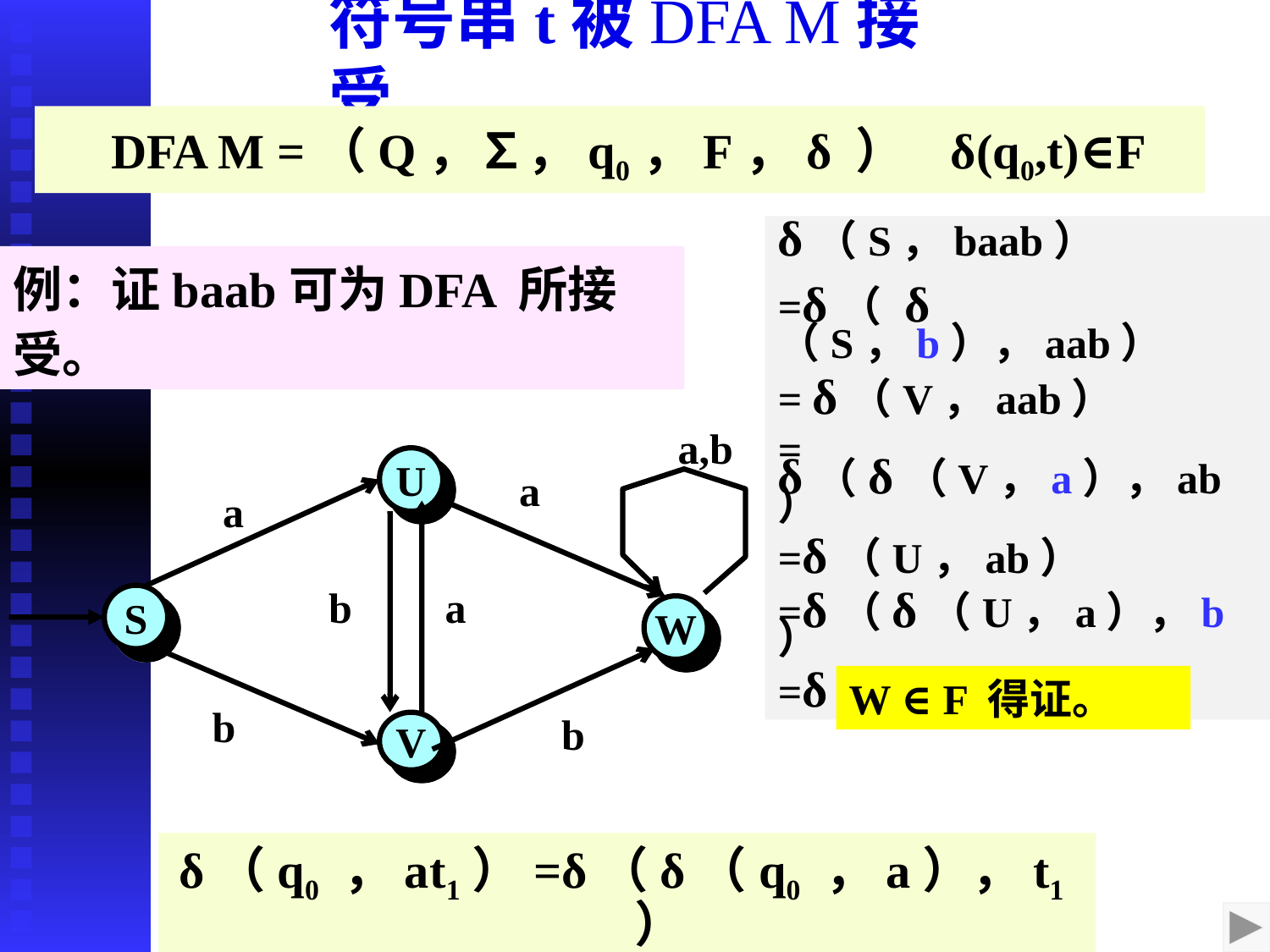

# 符号串t被DFA M接受
DFA M =（Q，∑，q0，F，δ ）   δ(q0,t)∈F
δ（S，baab）
=δ（ δ （S，b），aab）
= δ（V，aab）
= δ（δ（V，a），ab）
=δ（U，ab）
=δ（δ（U，a），b）
=δ（W，b）=W
例：证baab可为DFA 所接受。
a,b
U
a

a

b
a
S
W

b
b
V
W ∈ F 得证。
δ（q0 ，at1）=δ（δ（q0 ，a），t1）
2020/10/7
2020/10/7
2020/10/7
15
15
15